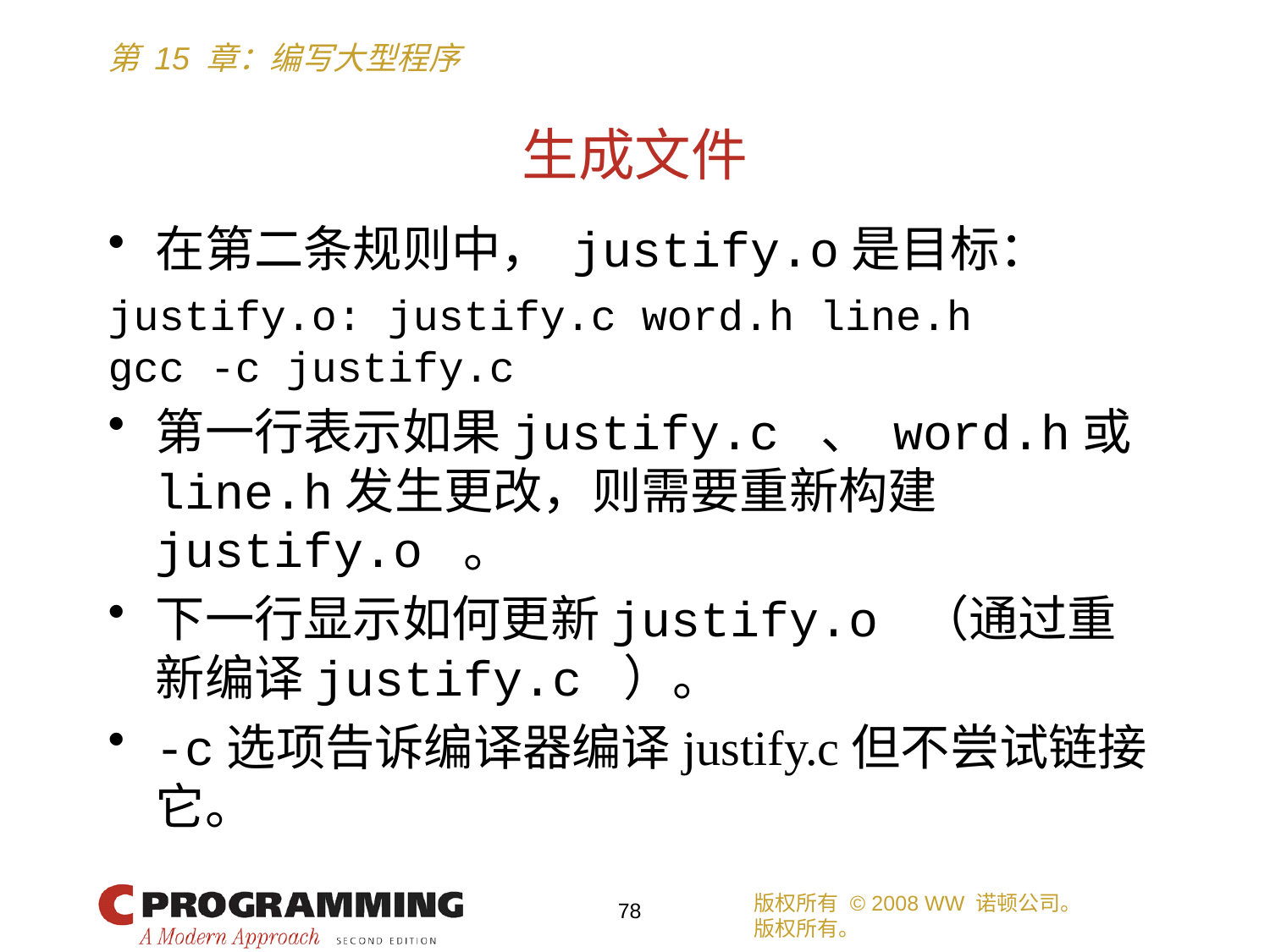

# 生成文件
在第二条规则中， justify.o是目标：
justify.o: justify.c word.h line.h
gcc -c justify.c
第一行表示如果justify.c 、 word.h或line.h发生更改，则需要重新构建justify.o 。
下一行显示如何更新justify.o （通过重新编译justify.c ）。
-c选项告诉编译器编译justify.c但不尝试链接它。
版权所有 © 2008 WW 诺顿公司。
版权所有。
78